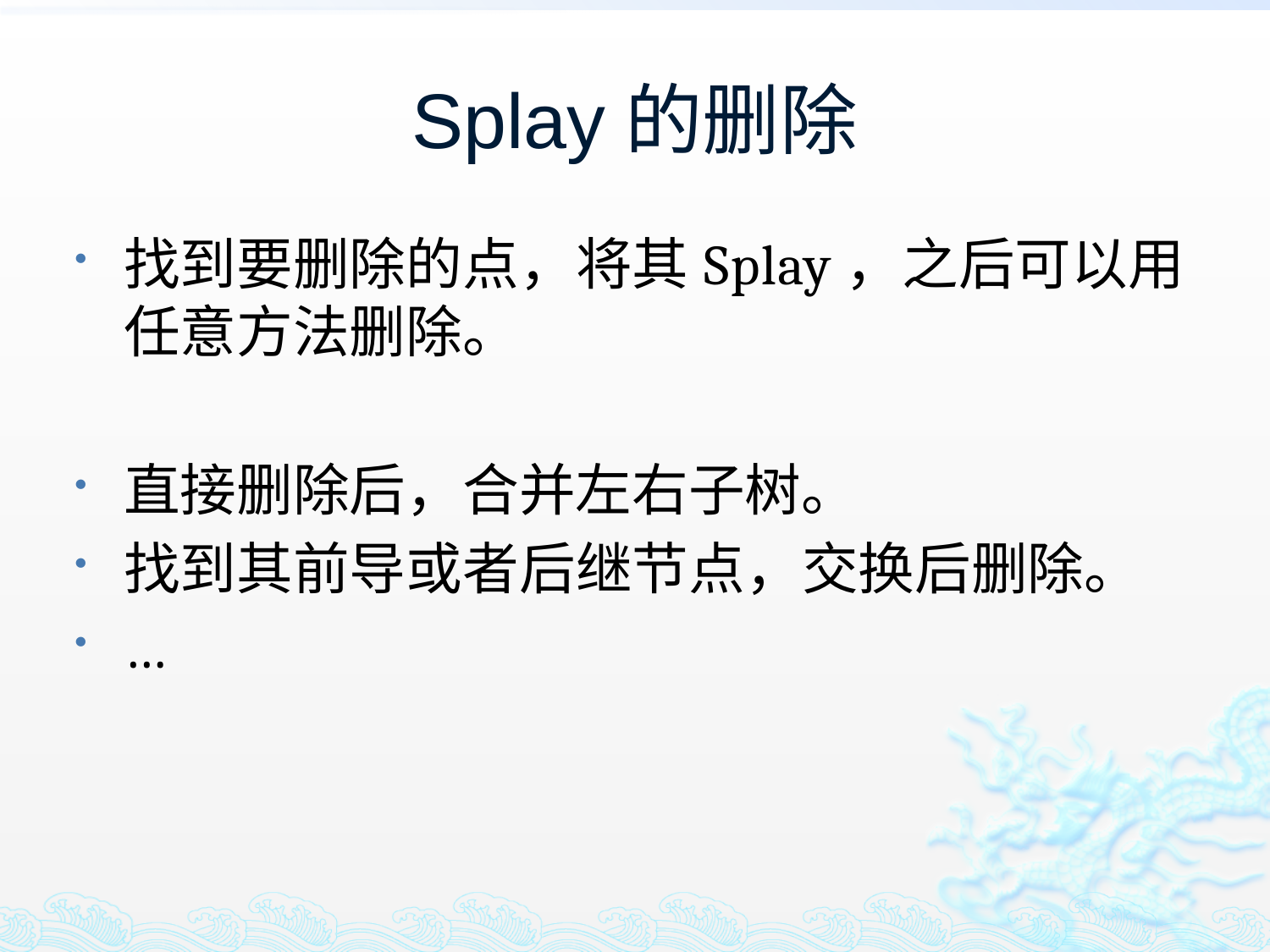

# Splay的删除
找到要删除的点，将其Splay，之后可以用任意方法删除。

直接删除后，合并左右子树。
找到其前导或者后继节点，交换后删除。
…